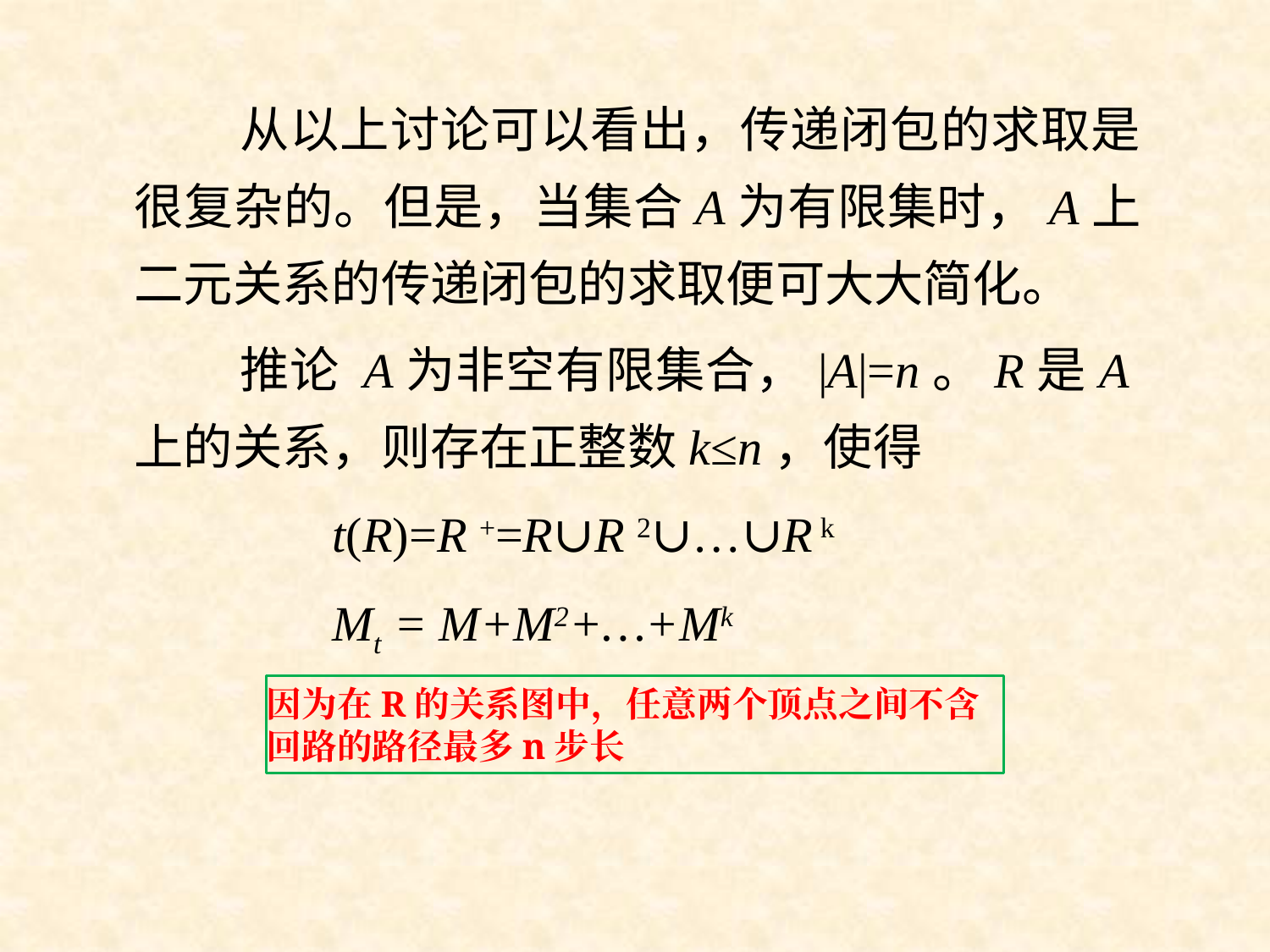

从以上讨论可以看出，传递闭包的求取是很复杂的。但是，当集合A为有限集时，A上二元关系的传递闭包的求取便可大大简化。
            推论 A为非空有限集合，|A|=n。R是A上的关系，则存在正整数k≤n，使得
                    t(R)=R +=R∪R 2∪…∪R k
                    Mt = M+M2+…+Mk

因为在R的关系图中，任意两个顶点之间不含回路的路径最多n步长